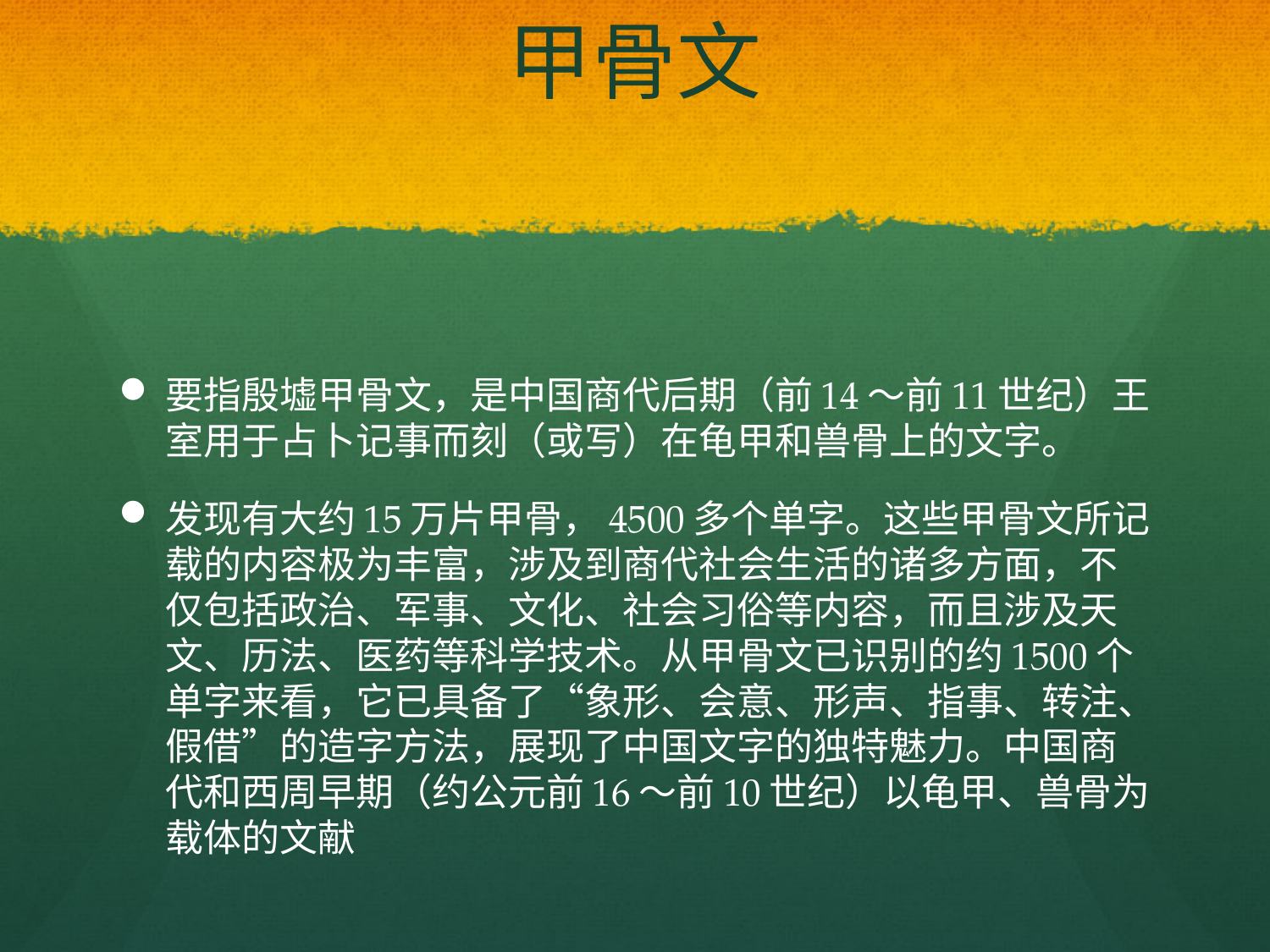

# 甲骨文

要指殷墟甲骨文，是中国商代后期（前14～前11世纪）王室用于占卜记事而刻（或写）在龟甲和兽骨上的文字。
发现有大约15万片甲骨，4500多个单字。这些甲骨文所记载的内容极为丰富，涉及到商代社会生活的诸多方面，不仅包括政治、军事、文化、社会习俗等内容，而且涉及天文、历法、医药等科学技术。从甲骨文已识别的约1500个单字来看，它已具备了“象形、会意、形声、指事、转注、假借”的造字方法，展现了中国文字的独特魅力。中国商代和西周早期（约公元前16～前10世纪）以龟甲、兽骨为载体的文献